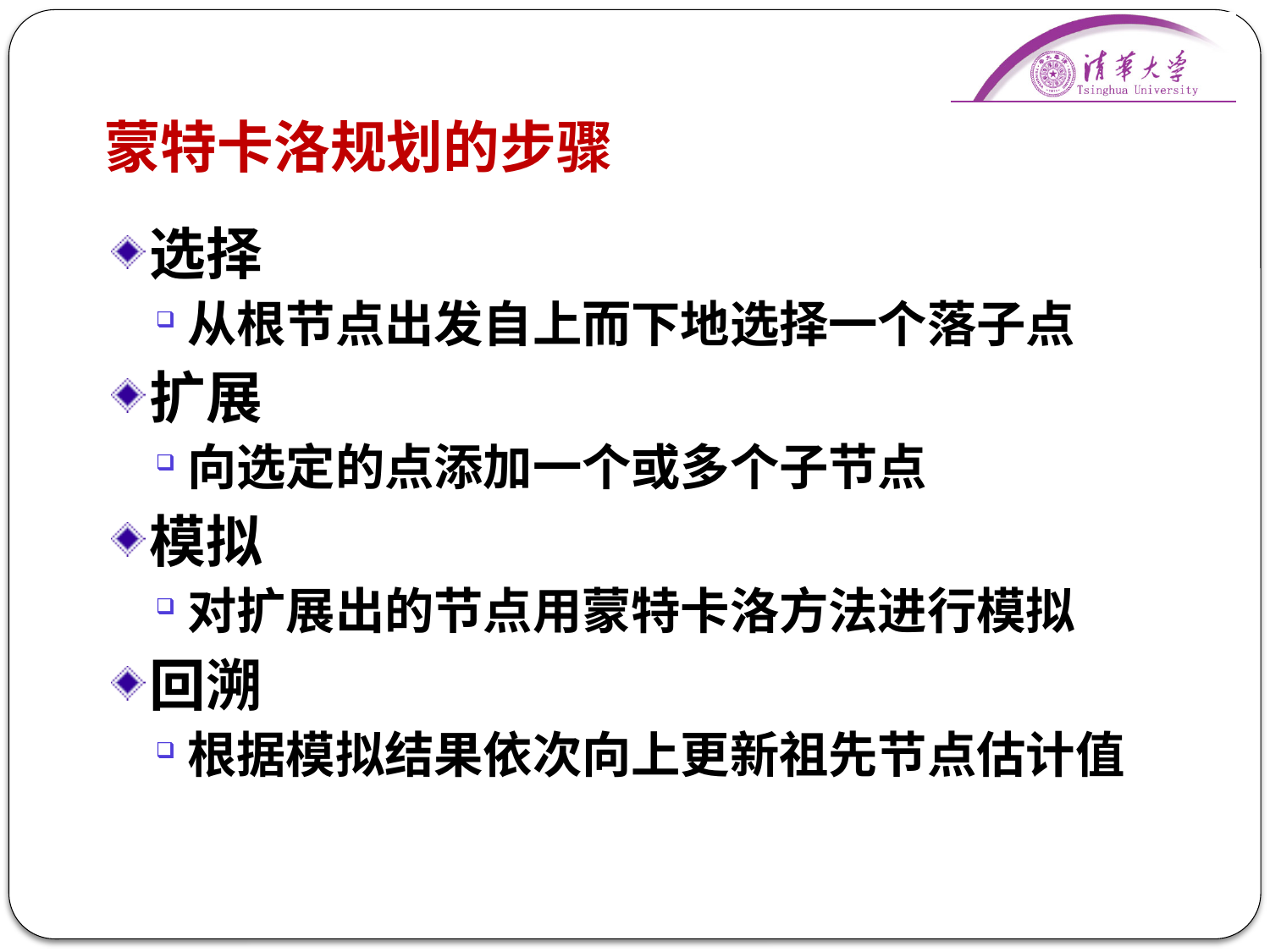

# 蒙特卡洛规划的步骤
选择
从根节点出发自上而下地选择一个落子点
扩展
向选定的点添加一个或多个子节点
模拟
对扩展出的节点用蒙特卡洛方法进行模拟
回溯
根据模拟结果依次向上更新祖先节点估计值
18